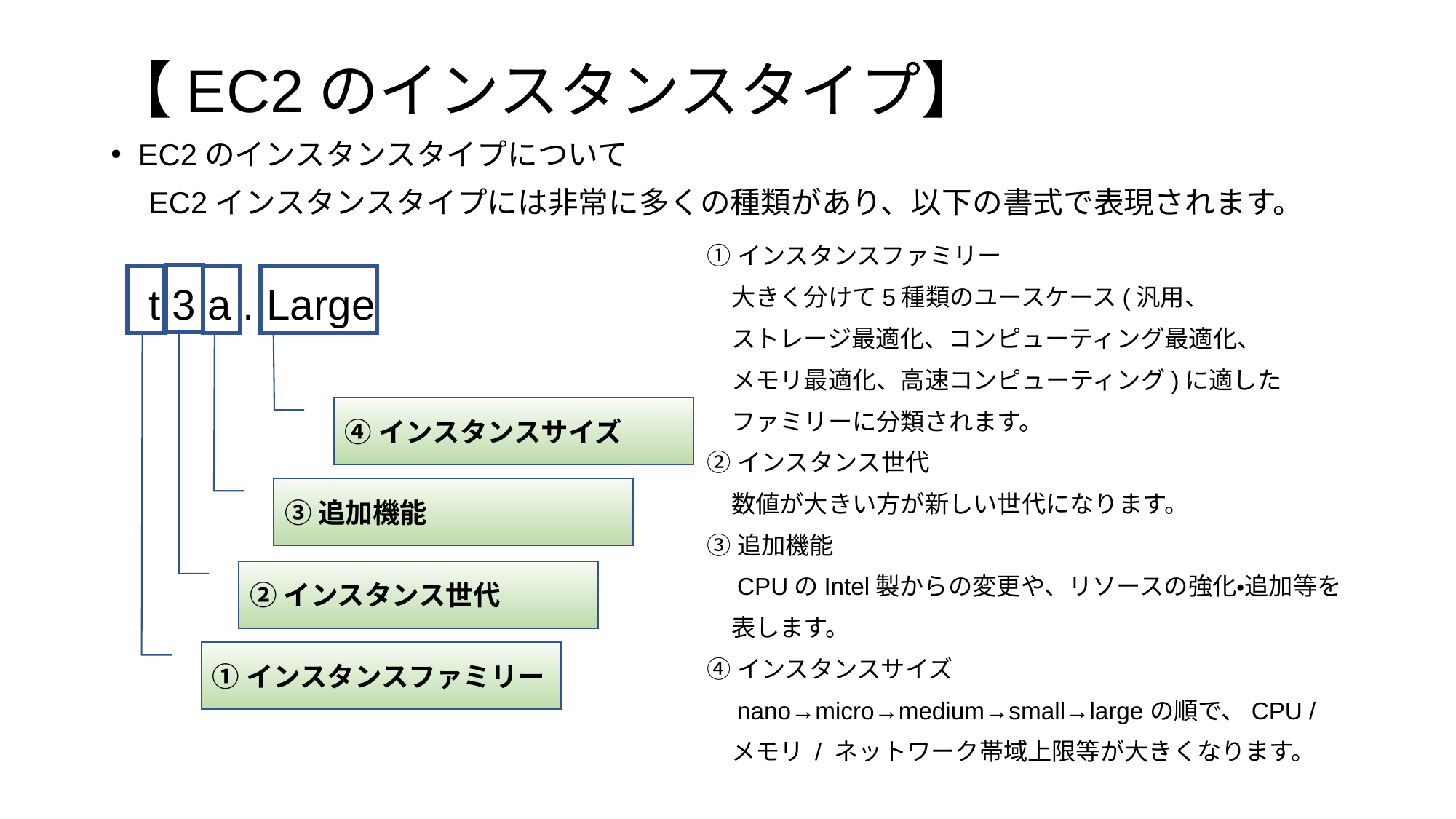

# 【EC2のインスタンスタイプ】
EC2のインスタンスタイプについて
　EC2インスタンスタイプには非常に多くの種類があり、以下の書式で表現されます。

　t 3 a . Large

①インスタンスファミリー
　大きく分けて5種類のユースケース(汎用、
　ストレージ最適化、コンピューティング最適化、
　メモリ最適化、高速コンピューティング)に適した
　ファミリーに分類されます。
②インスタンス世代
　数値が大きい方が新しい世代になります。
③追加機能
　CPUのIntel製からの変更や、リソースの強化・追加等を
　表します。
④インスタンスサイズ
　nano→micro→medium→small→largeの順で、CPU /
　メモリ / ネットワーク帯域上限等が大きくなります。

④インスタンスサイズ
③追加機能
②インスタンス世代
①インスタンスファミリー